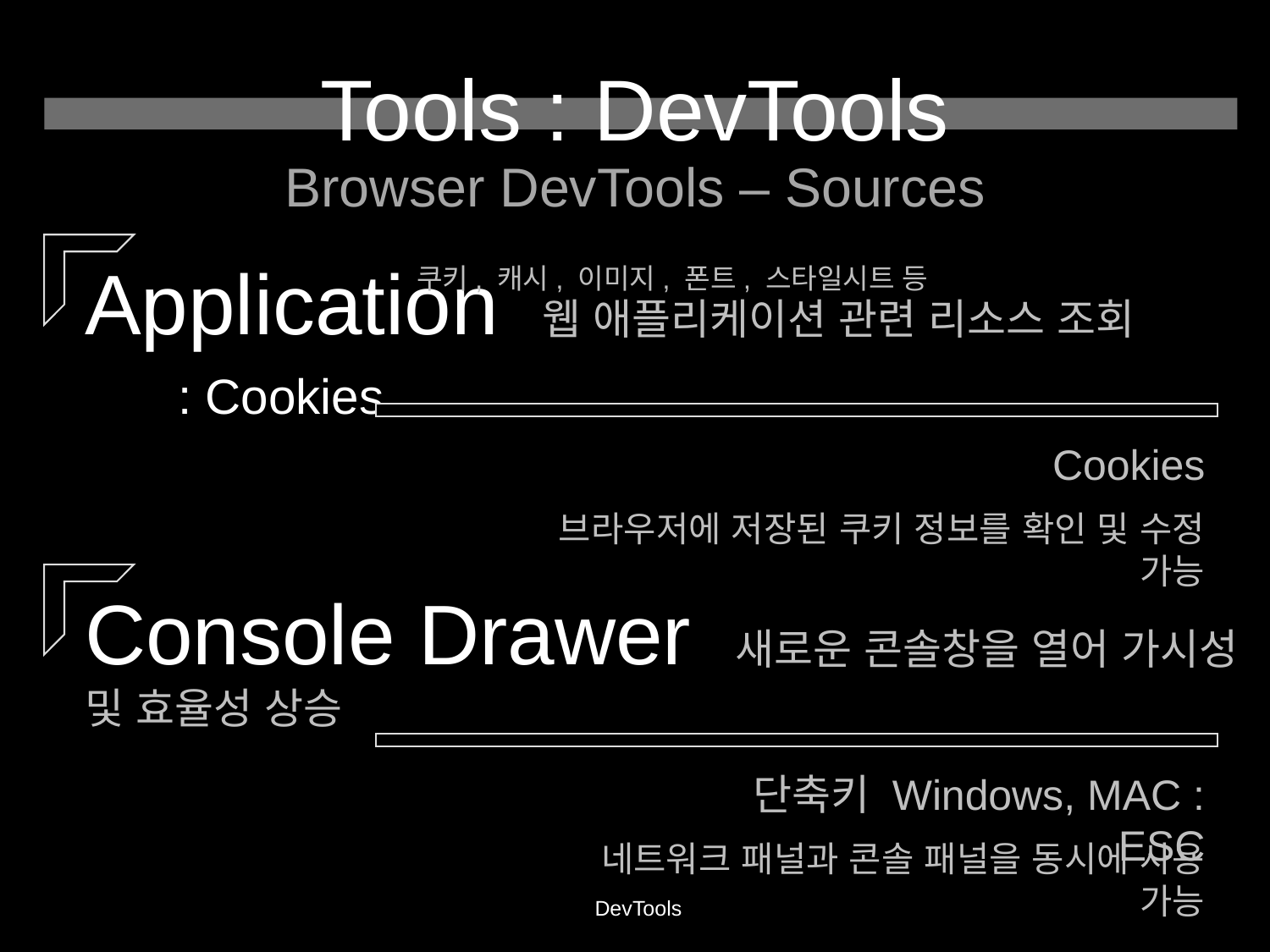

# Tools : DevTools Browser DevTools – Sources

Application 웹 애플리케이션 관련 리소스 조회
쿠키, 캐시, 이미지, 폰트, 스타일시트 등
 : Cookies

Cookies
브라우저에 저장된 쿠키 정보를 확인 및 수정 가능

Console Drawer 새로운 콘솔창을 열어 가시성 및 효율성 상승

단축키 Windows, MAC : ESC
네트워크 패널과 콘솔 패널을 동시에 사용 가능
DevTools